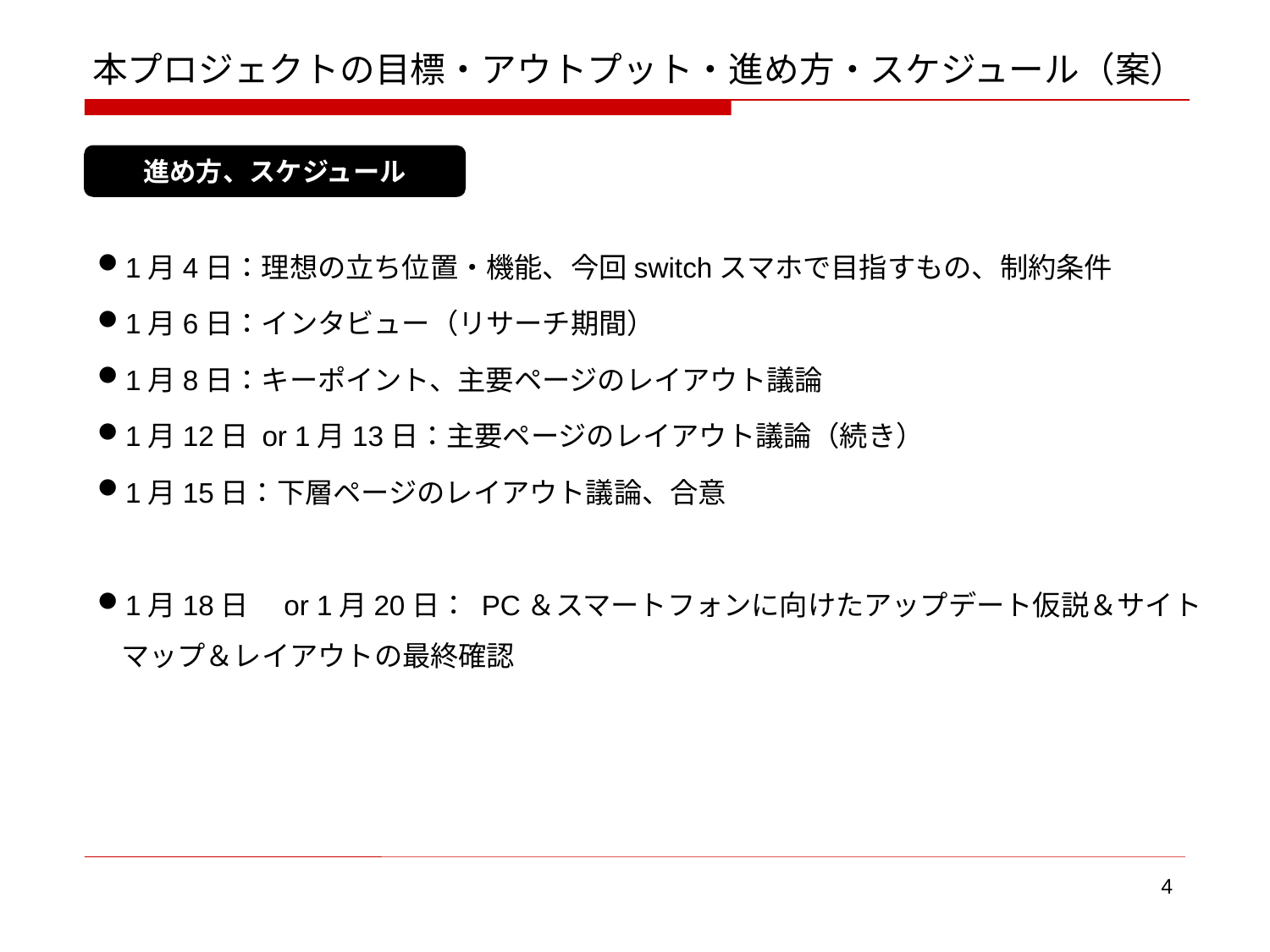

本プロジェクトの目標・アウトプット・進め方・スケジュール（案）
進め方、スケジュール
1月4日：理想の立ち位置・機能、今回switchスマホで目指すもの、制約条件
1月6日：インタビュー（リサーチ期間）
1月8日：キーポイント、主要ページのレイアウト議論
1月12日 or 1月13日：主要ページのレイアウト議論（続き）
1月15日：下層ページのレイアウト議論、合意

1月18日　or 1月20日： PC＆スマートフォンに向けたアップデート仮説＆サイトマップ＆レイアウトの最終確認
4